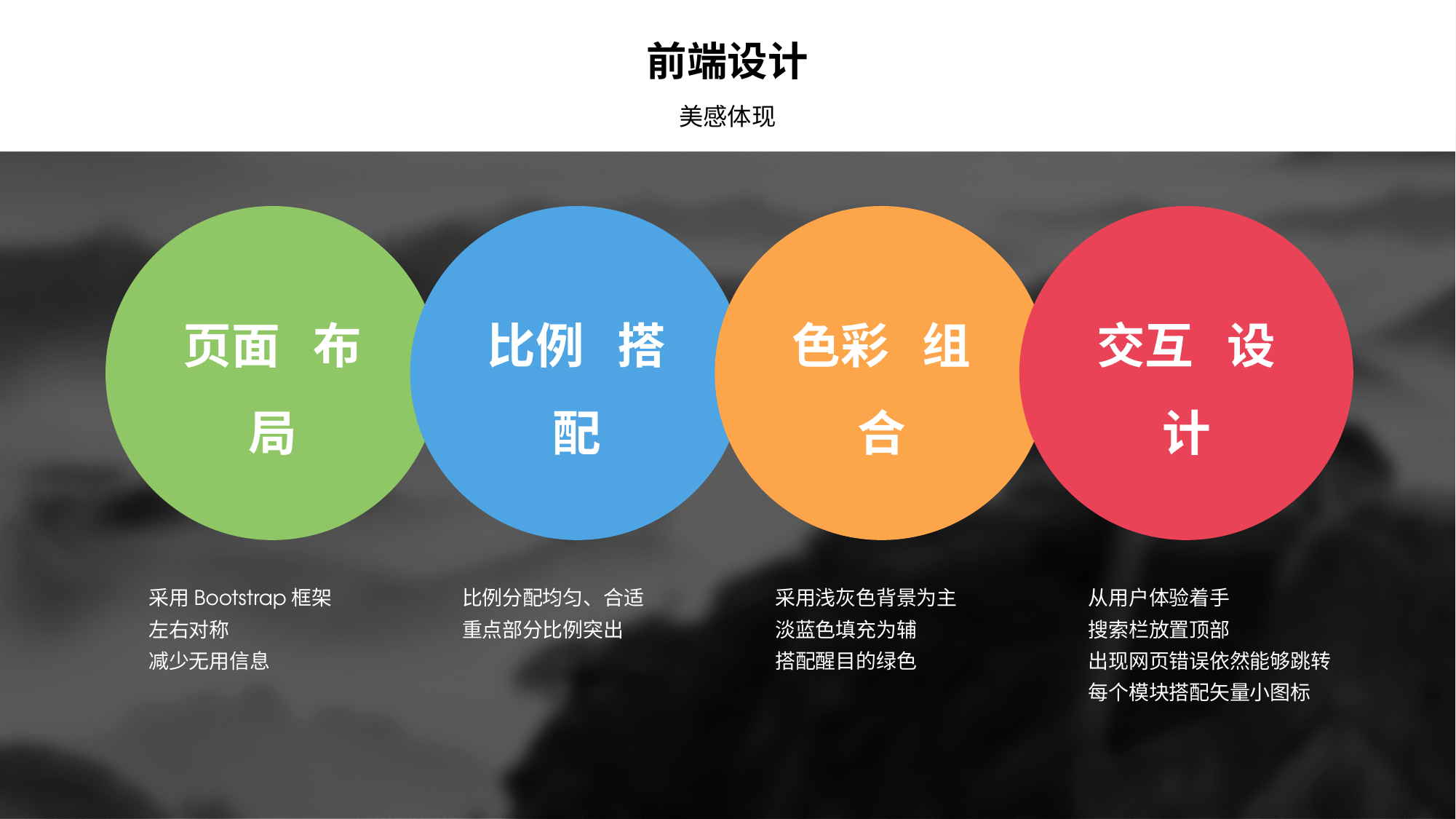

前端设计
美感体现
页面   布局
比例   搭配
色彩   组合
交互   设计
采用Bootstrap框架
左右对称
减少无用信息
比例分配均匀、合适
重点部分比例突出
采用浅灰色背景为主
淡蓝色填充为辅
搭配醒目的绿色
从用户体验着手
搜索栏放置顶部
出现网页错误依然能够跳转
每个模块搭配矢量小图标